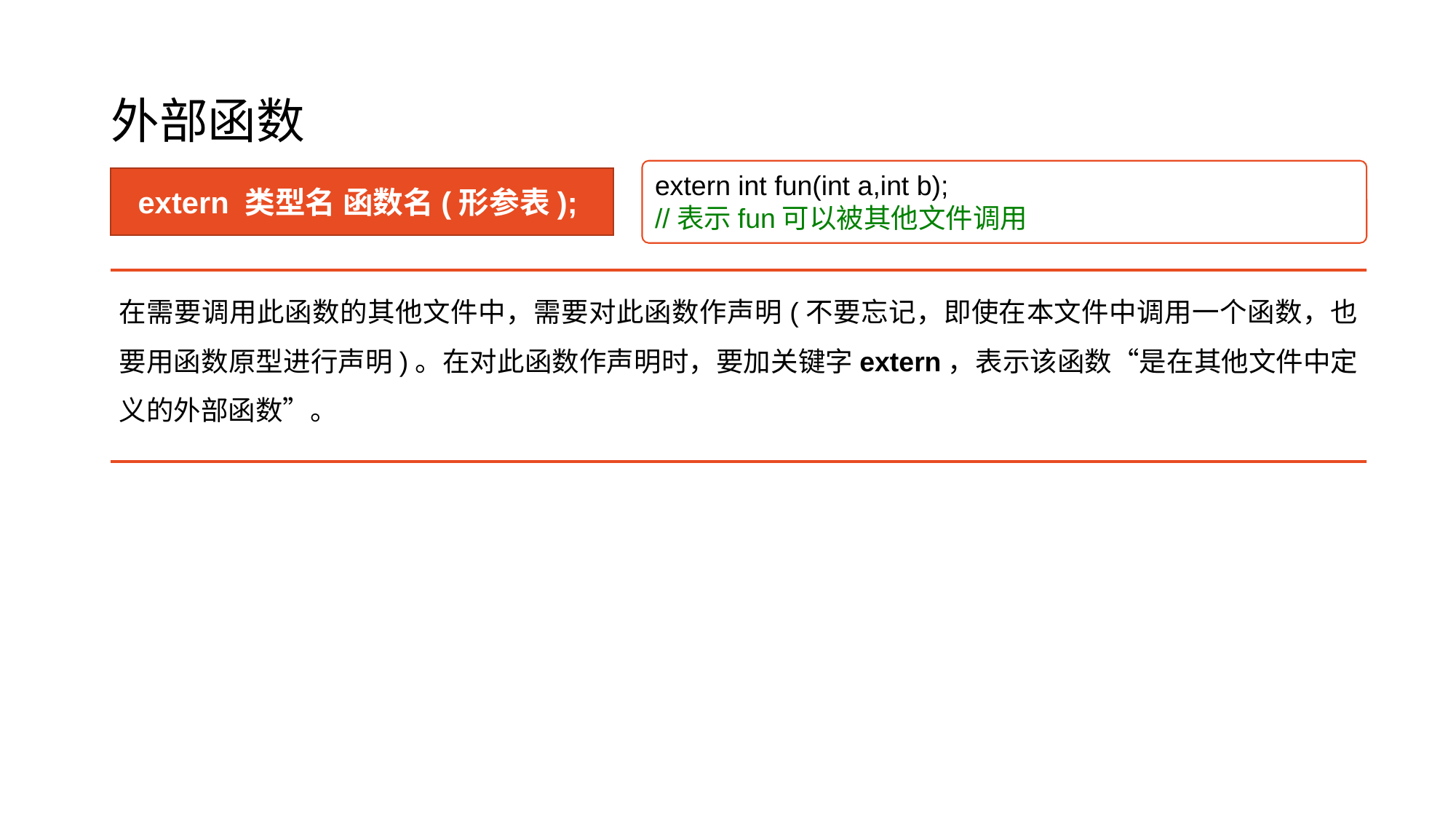

# 外部函数
extern int fun(int a,int b);
//表示fun可以被其他文件调用
extern 类型名 函数名(形参表);
在需要调用此函数的其他文件中，需要对此函数作声明(不要忘记，即使在本文件中调用一个函数，也要用函数原型进行声明)。在对此函数作声明时，要加关键字extern，表示该函数“是在其他文件中定义的外部函数”。